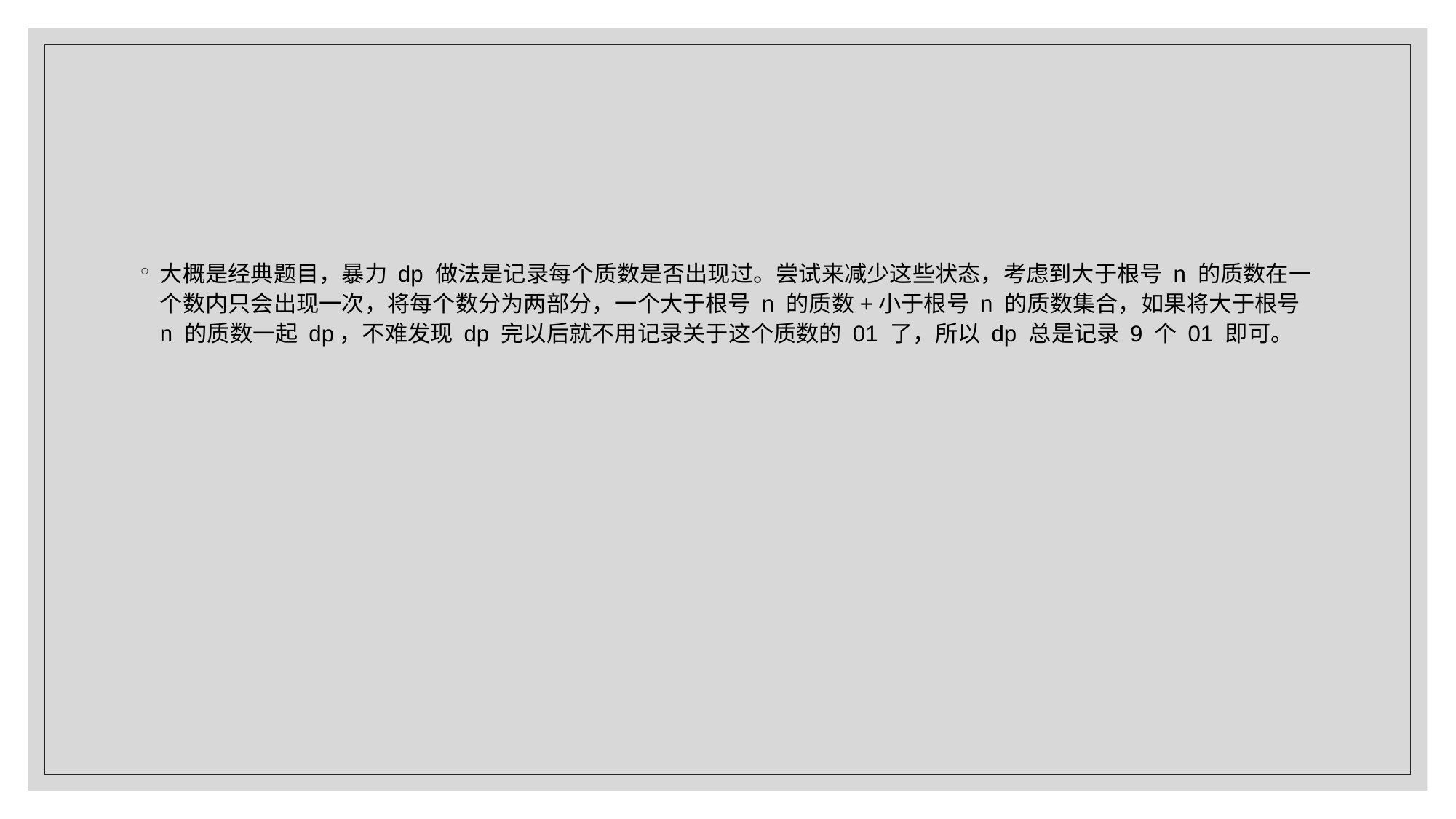

#
大概是经典题目，暴力 dp 做法是记录每个质数是否出现过。尝试来减少这些状态，考虑到大于根号 n 的质数在一个数内只会出现一次，将每个数分为两部分，一个大于根号 n 的质数+小于根号 n 的质数集合，如果将大于根号 n 的质数一起 dp，不难发现 dp 完以后就不用记录关于这个质数的 01 了，所以 dp 总是记录 9 个 01 即可。